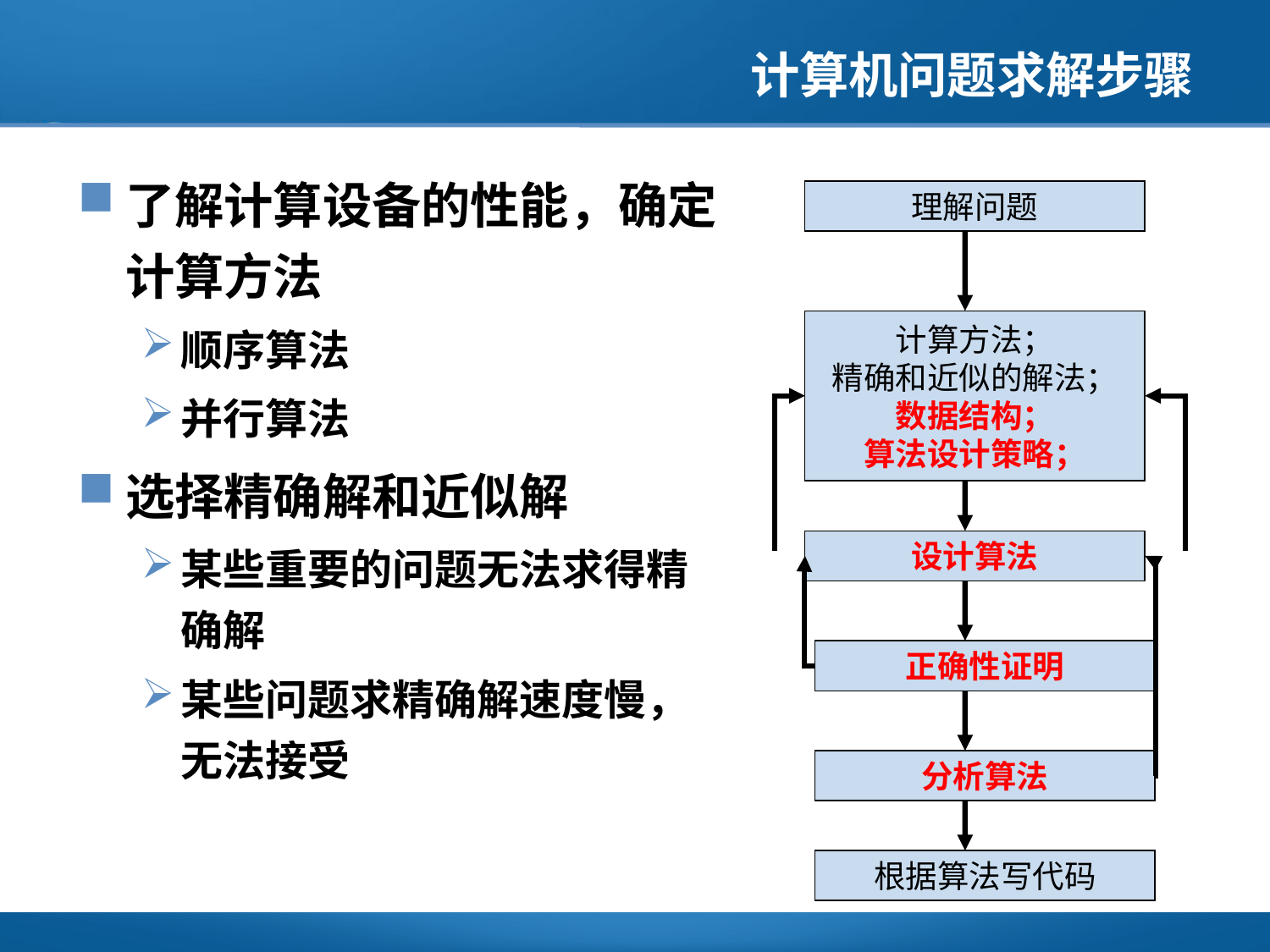

# 计算机问题求解步骤
了解计算设备的性能，确定计算方法
顺序算法
并行算法
选择精确解和近似解
某些重要的问题无法求得精确解
某些问题求精确解速度慢，无法接受
理解问题

计算方法；
精确和近似的解法；
数据结构；
算法设计策略；

设计算法

正确性证明

分析算法

根据算法写代码